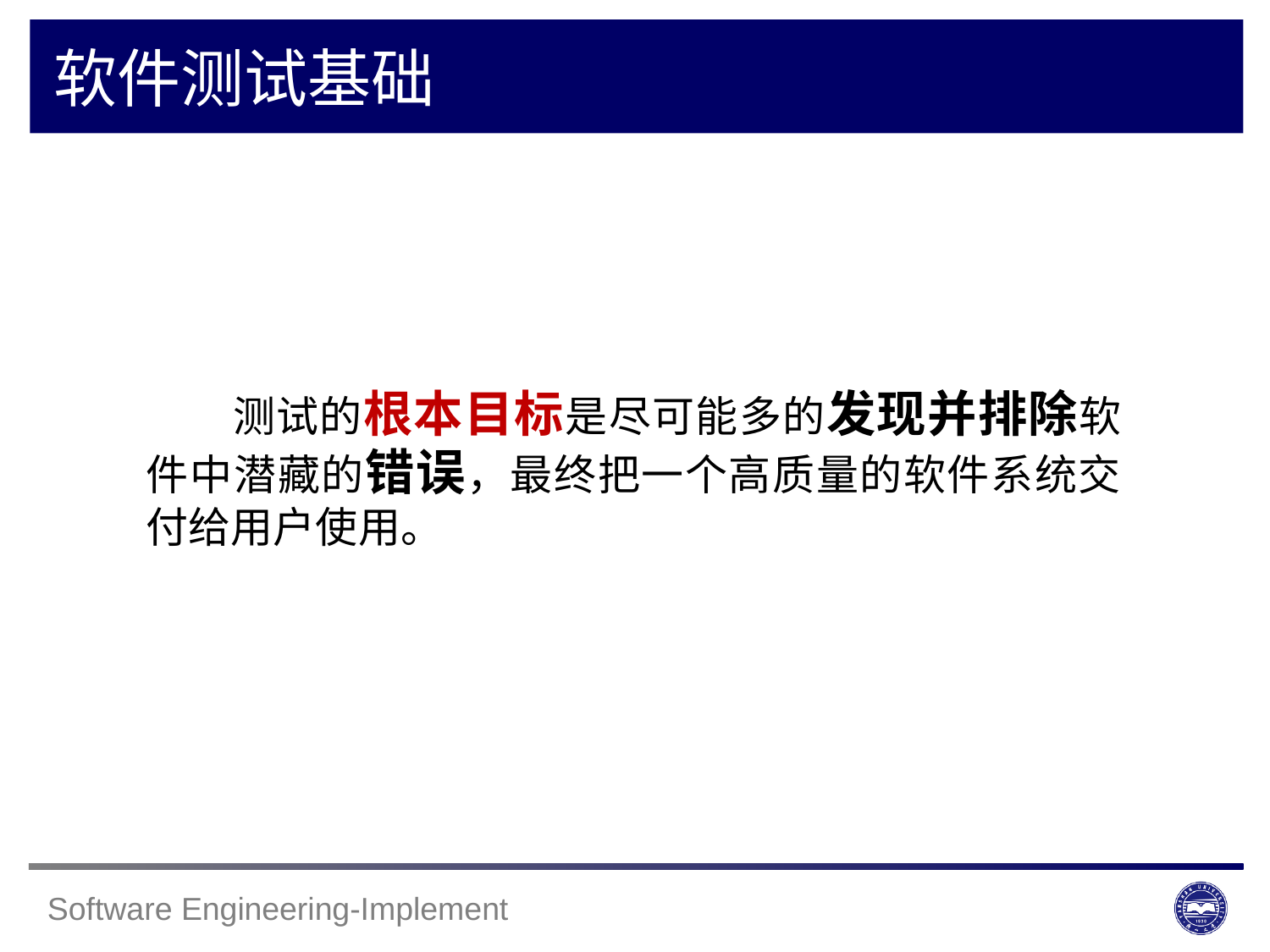

软件测试基础
       测试的根本目标是尽可能多的发现并排除软件中潜藏的错误，最终把一个高质量的软件系统交付给用户使用。